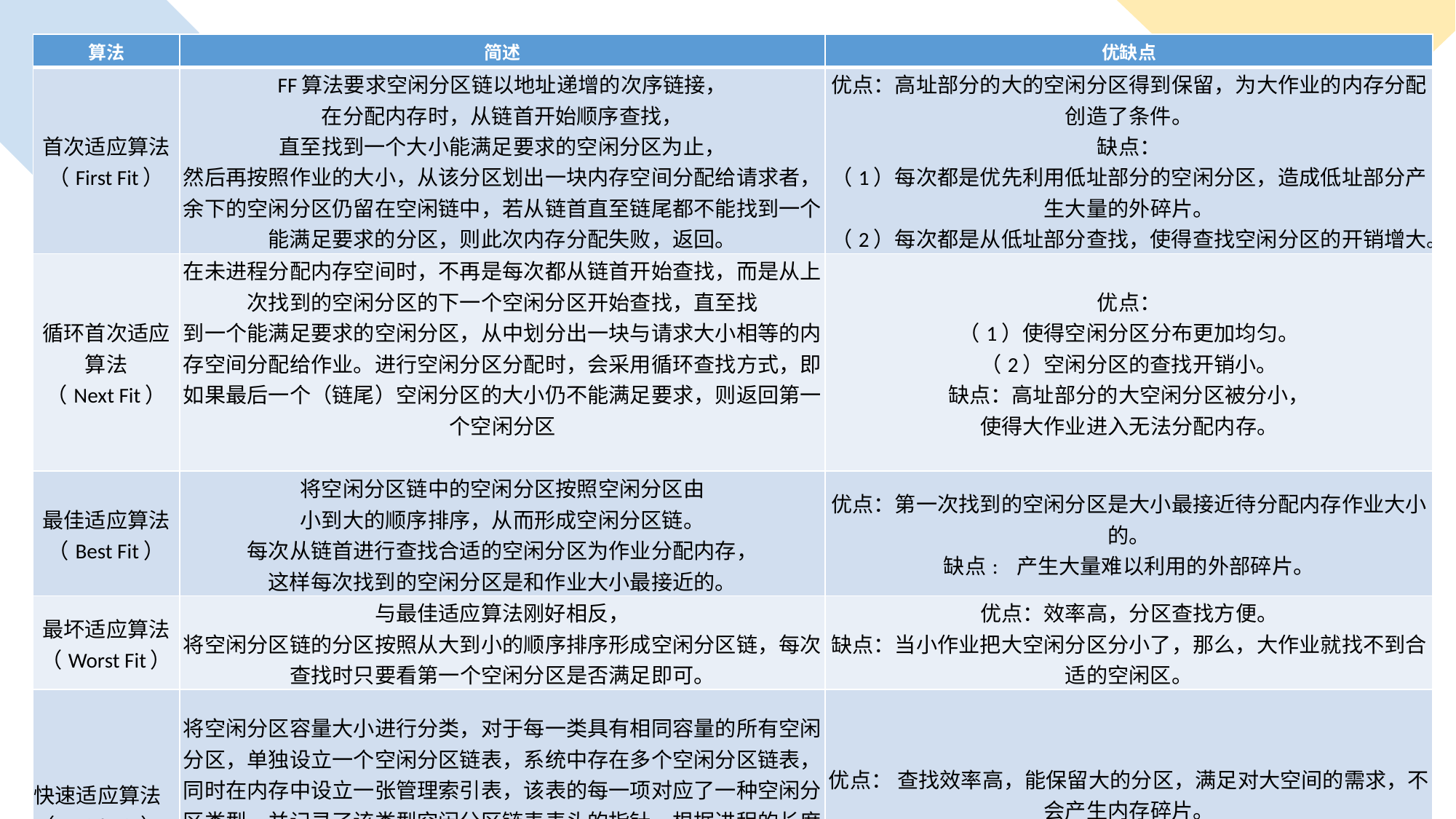

| 算法 | 简述 | 优缺点 |
| --- | --- | --- |
| 首次适应算法 （First Fit） | FF算法要求空闲分区链以地址递增的次序链接， 在分配内存时，从链首开始顺序查找， 直至找到一个大小能满足要求的空闲分区为止， 然后再按照作业的大小，从该分区划出一块内存空间分配给请求者，余下的空闲分区仍留在空闲链中，若从链首直至链尾都不能找到一个能满足要求的分区，则此次内存分配失败，返回。 | 优点：高址部分的大的空闲分区得到保留，为大作业的内存分配创造了条件。 缺点： （1）每次都是优先利用低址部分的空闲分区，造成低址部分产生大量的外碎片。 （2）每次都是从低址部分查找，使得查找空闲分区的开销增大。 |
| 循环首次适应算法 （Next Fit） | 在未进程分配内存空间时，不再是每次都从链首开始查找，而是从上次找到的空闲分区的下一个空闲分区开始查找，直至找 到一个能满足要求的空闲分区，从中划分出一块与请求大小相等的内存空间分配给作业。进行空闲分区分配时，会采用循环查找方式，即如果最后一个（链尾）空闲分区的大小仍不能满足要求，则返回第一个空闲分区 | 优点： （1）使得空闲分区分布更加均匀。 （2）空闲分区的查找开销小。 缺点：高址部分的大空闲分区被分小， 使得大作业进入无法分配内存。 |
| 最佳适应算法 （Best Fit） | 将空闲分区链中的空闲分区按照空闲分区由 小到大的顺序排序，从而形成空闲分区链。 每次从链首进行查找合适的空闲分区为作业分配内存， 这样每次找到的空闲分区是和作业大小最接近的。 | 优点：第一次找到的空闲分区是大小最接近待分配内存作业大小的。 缺点: 产生大量难以利用的外部碎片。 |
| 最坏适应算法 （Worst Fit） | 与最佳适应算法刚好相反， 将空闲分区链的分区按照从大到小的顺序排序形成空闲分区链，每次查找时只要看第一个空闲分区是否满足即可。 | 优点：效率高，分区查找方便。 缺点：当小作业把大空闲分区分小了，那么，大作业就找不到合适的空闲区。 |
| 快速适应算法 （Quick Fit） | 将空闲分区容量大小进行分类，对于每一类具有相同容量的所有空闲分区，单独设立一个空闲分区链表，系统中存在多个空闲分区链表，同时在内存中设立一张管理索引表，该表的每一项对应了一种空闲分区类型，并记录了该类型空闲分区链表表头的指针。根据进程的长度，寻找到能容纳它的最小空闲区链表，并取下第一块进行分配即可 | 优点： 查找效率高，能保留大的分区，满足对大空间的需求，不会产生内存碎片。 缺点： 在分区归还主存时算法复杂，系统开销大。 |